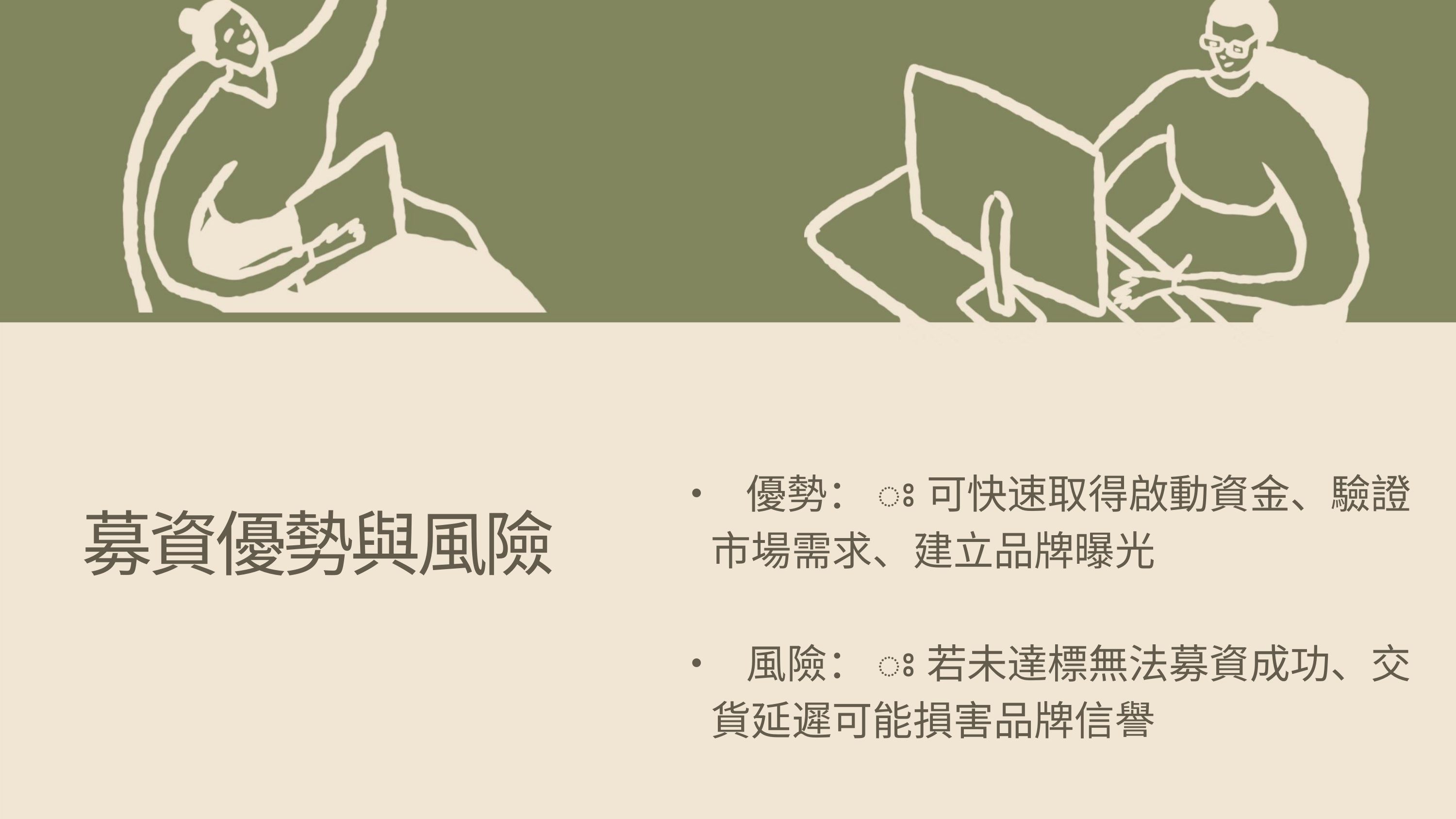

• 優勢：ꢁ可快速取得啟動資金、驗證
募資優勢與風險
市場需求、建立品牌曝光
• 風險：ꢁ若未達標無法募資成功、交
貨延遲可能損害品牌信譽